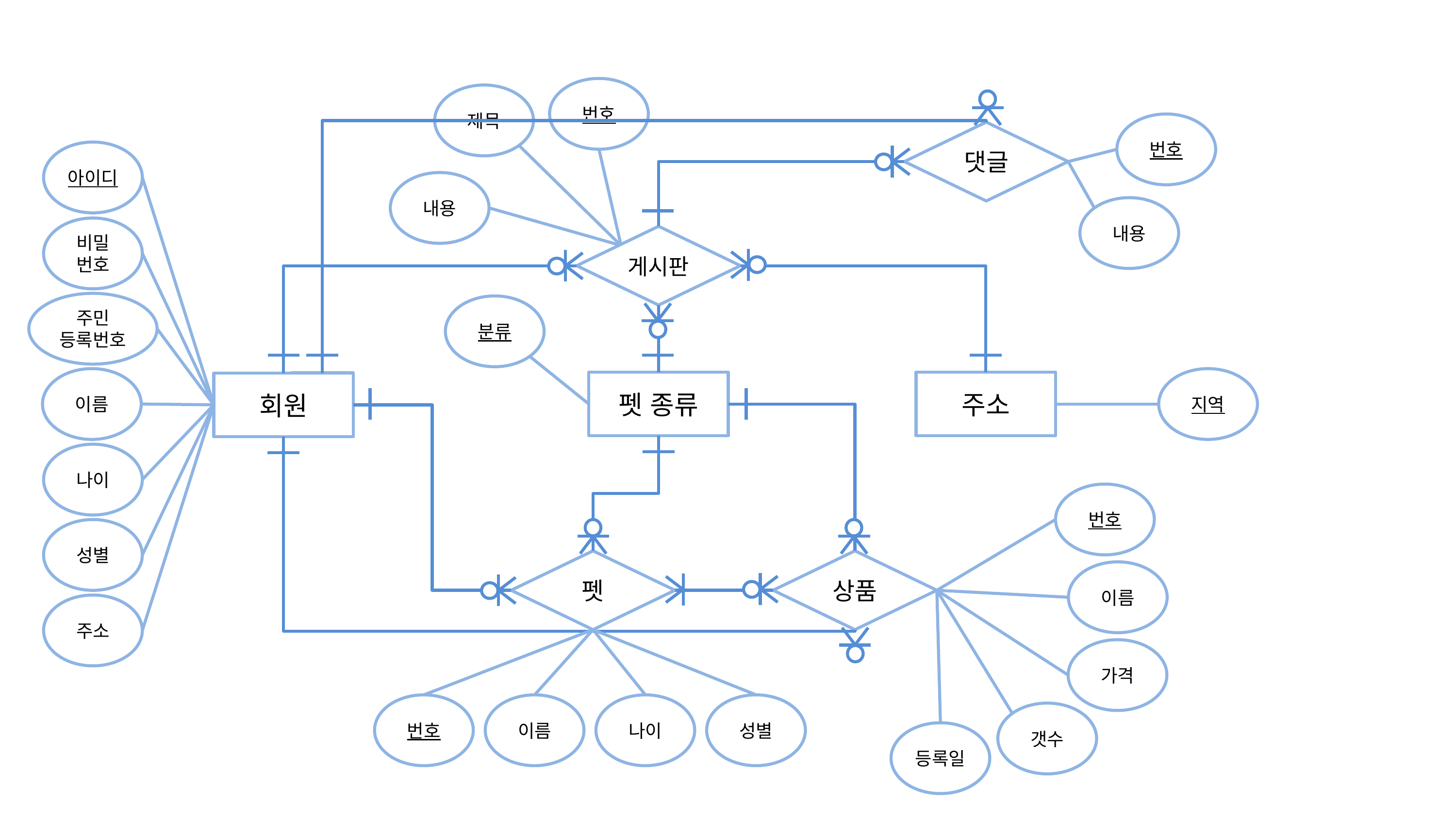

번호
제목

번호
댓글
아이디

내용
내용
비밀
번호
게시판

주민
등록번호
분류

이름
지역
펫 종류
주소

회원
나이
번호
성별

펫
상품
이름

주소

가격
나이
성별
번호
이름
갯수
등록일